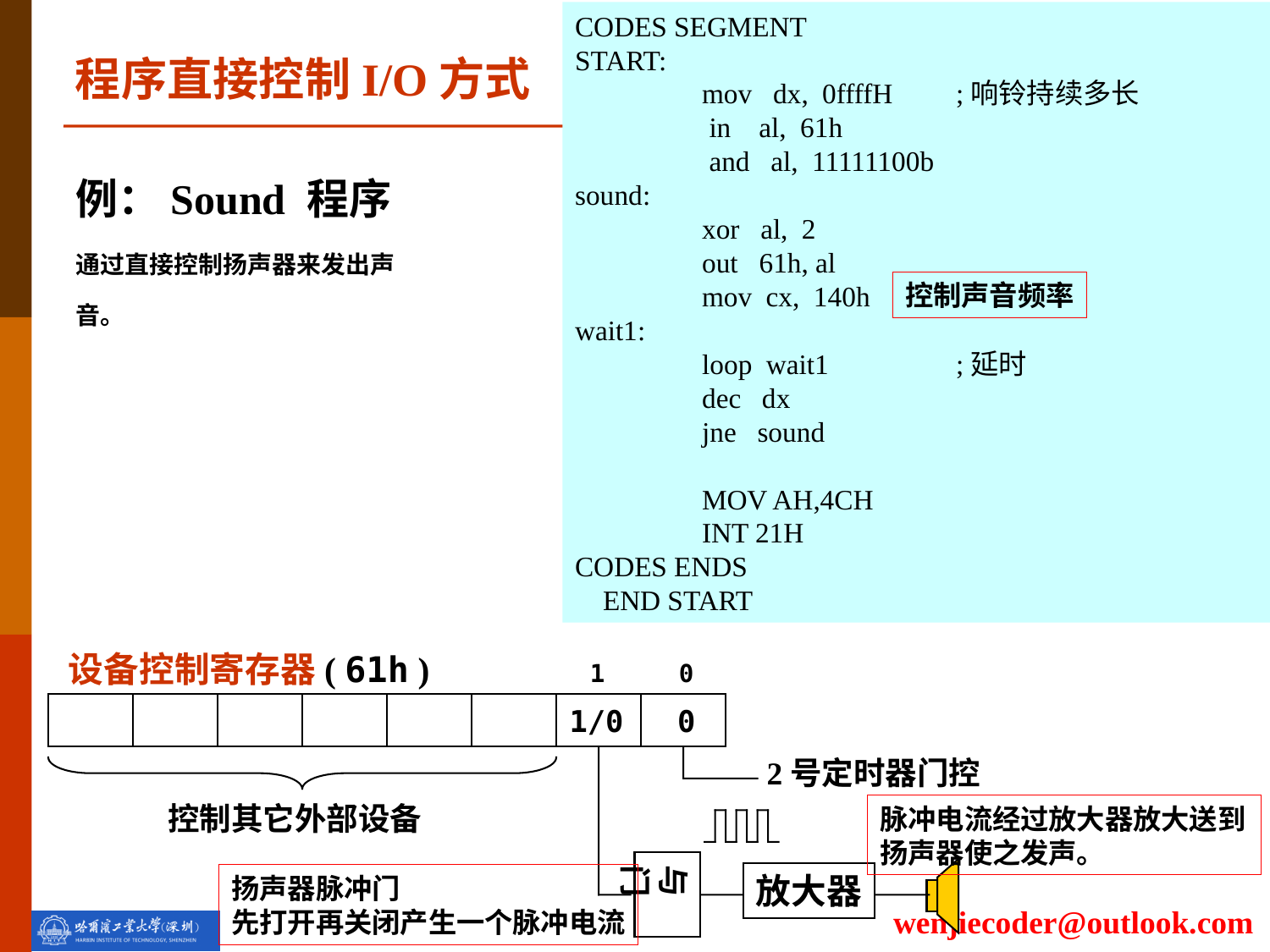

CODES SEGMENT
START:
    	mov   dx,  0ffffH	;响铃持续多长
   	 in    al,  61h
   	 and   al,  11111100b
sound:
	xor   al,  2
	out   61h, al
	mov  cx,  140h
wait1:
	loop  wait1	;延时
    	dec   dx
    	jne   sound

    	MOV AH,4CH
    	INT 21H
CODES ENDS
    END START
程序直接控制I/O方式

例：Sound 程序
通过直接控制扬声器来发出声音。
控制声音频率

设备控制寄存器( 61h )
1     0

1/0   0

2号定时器门控

  控制其它外部设备

与门
放大器

脉冲电流经过放大器放大送到扬声器使之发声。
扬声器脉冲门
先打开再关闭产生一个脉冲电流